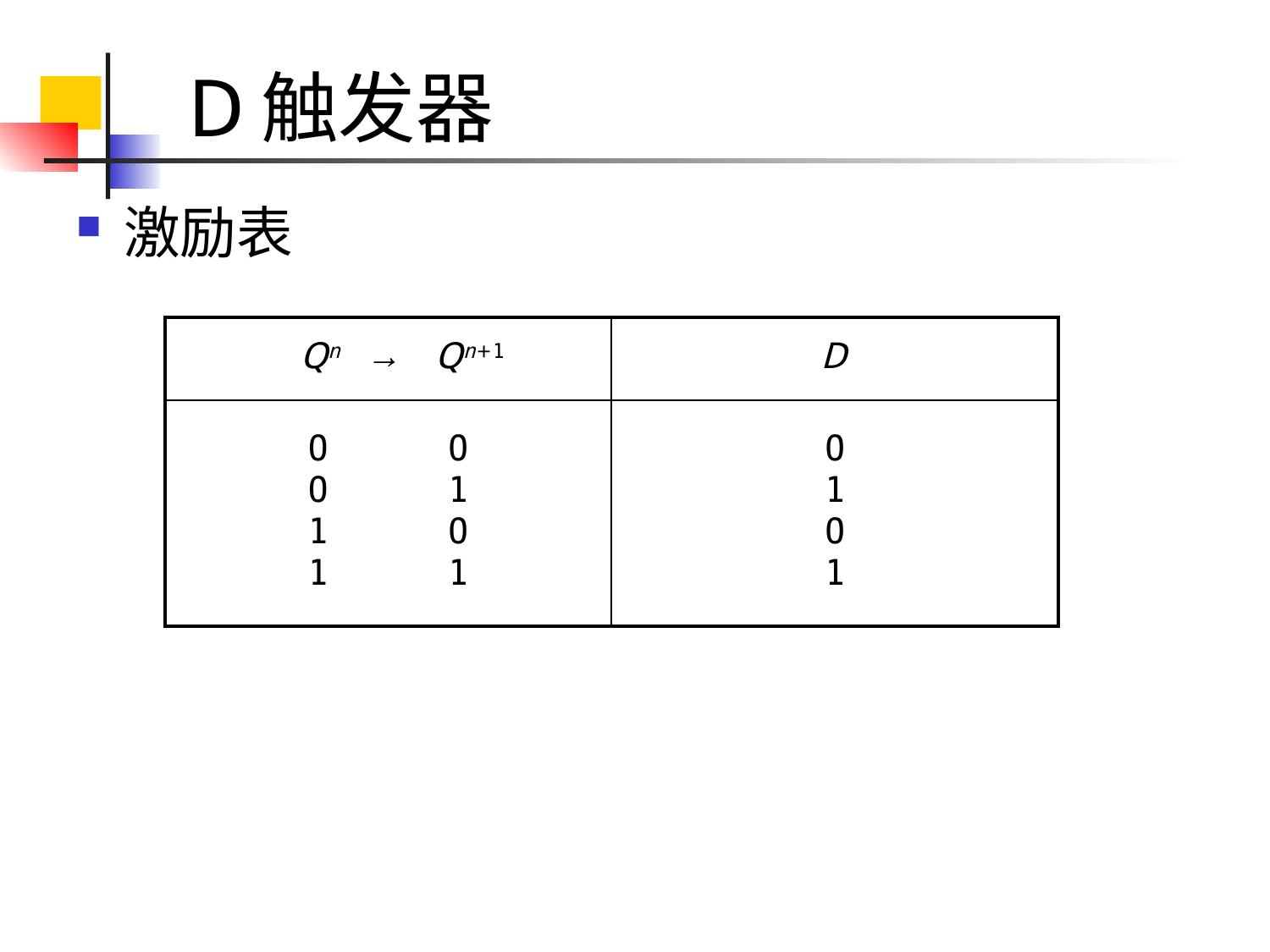

# D触发器
激励表
| Qn → Qn+1 | D |
| --- | --- |
| 0 0 0 1 1 0 1 1 | 0 1 0 1 |